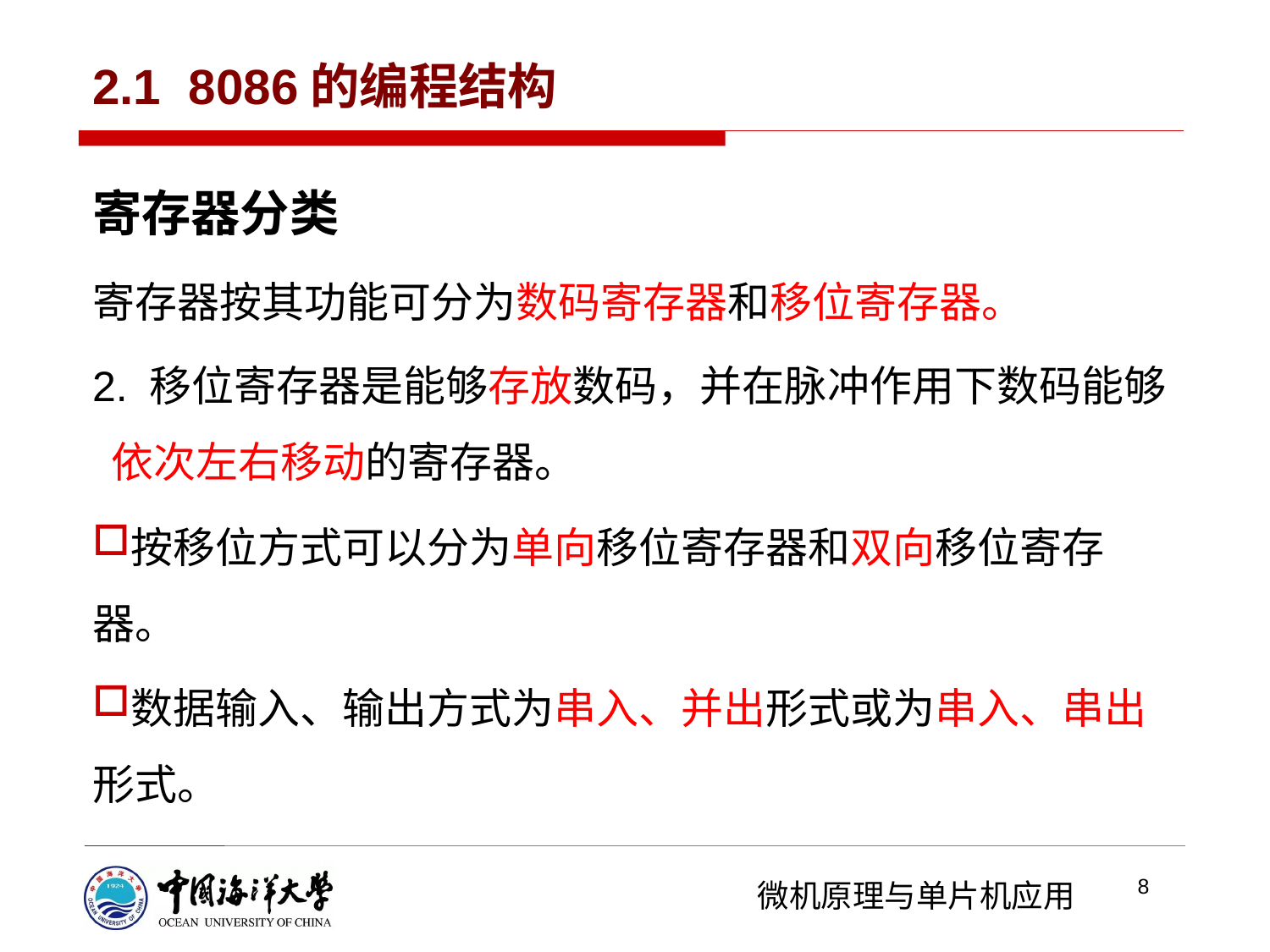

2.1  8086的编程结构
寄存器分类
寄存器按其功能可分为数码寄存器和移位寄存器。
2. 移位寄存器是能够存放数码，并在脉冲作用下数码能够   依次左右移动的寄存器。
按移位方式可以分为单向移位寄存器和双向移位寄存器。
数据输入、输出方式为串入、并出形式或为串入、串出形式。

8